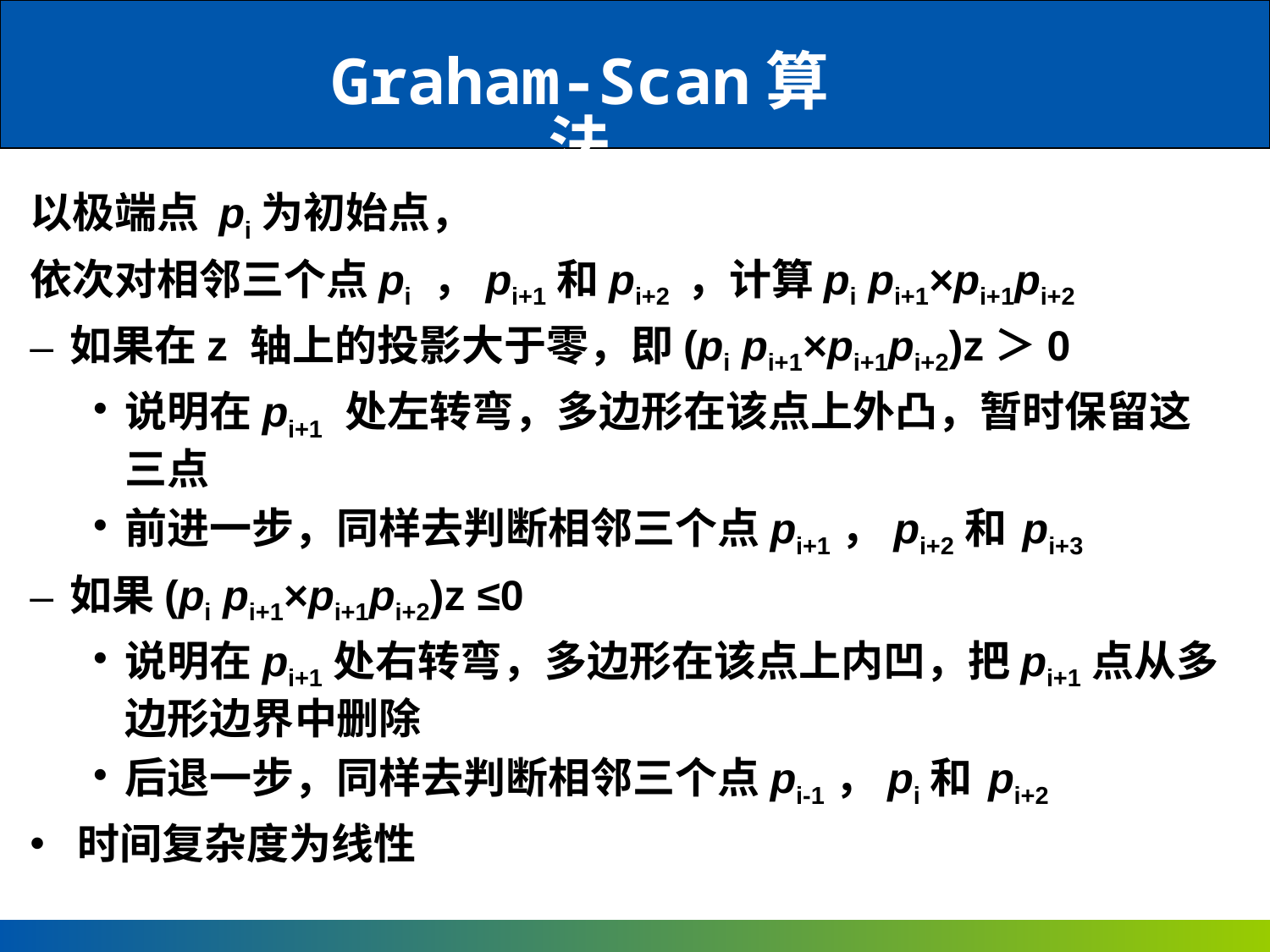

Graham-Scan算法
以极端点 pi为初始点，
依次对相邻三个点pi ，pi+1和pi+2 ，计算pi pi+1×pi+1pi+2
如果在z 轴上的投影大于零，即(pi pi+1×pi+1pi+2)z＞0
说明在pi+1 处左转弯，多边形在该点上外凸，暂时保留这三点
前进一步，同样去判断相邻三个点pi+1，pi+2和 pi+3
如果(pi pi+1×pi+1pi+2)z ≤0
说明在pi+1处右转弯，多边形在该点上内凹，把pi+1点从多边形边界中删除
后退一步，同样去判断相邻三个点pi-1，pi和 pi+2
时间复杂度为线性